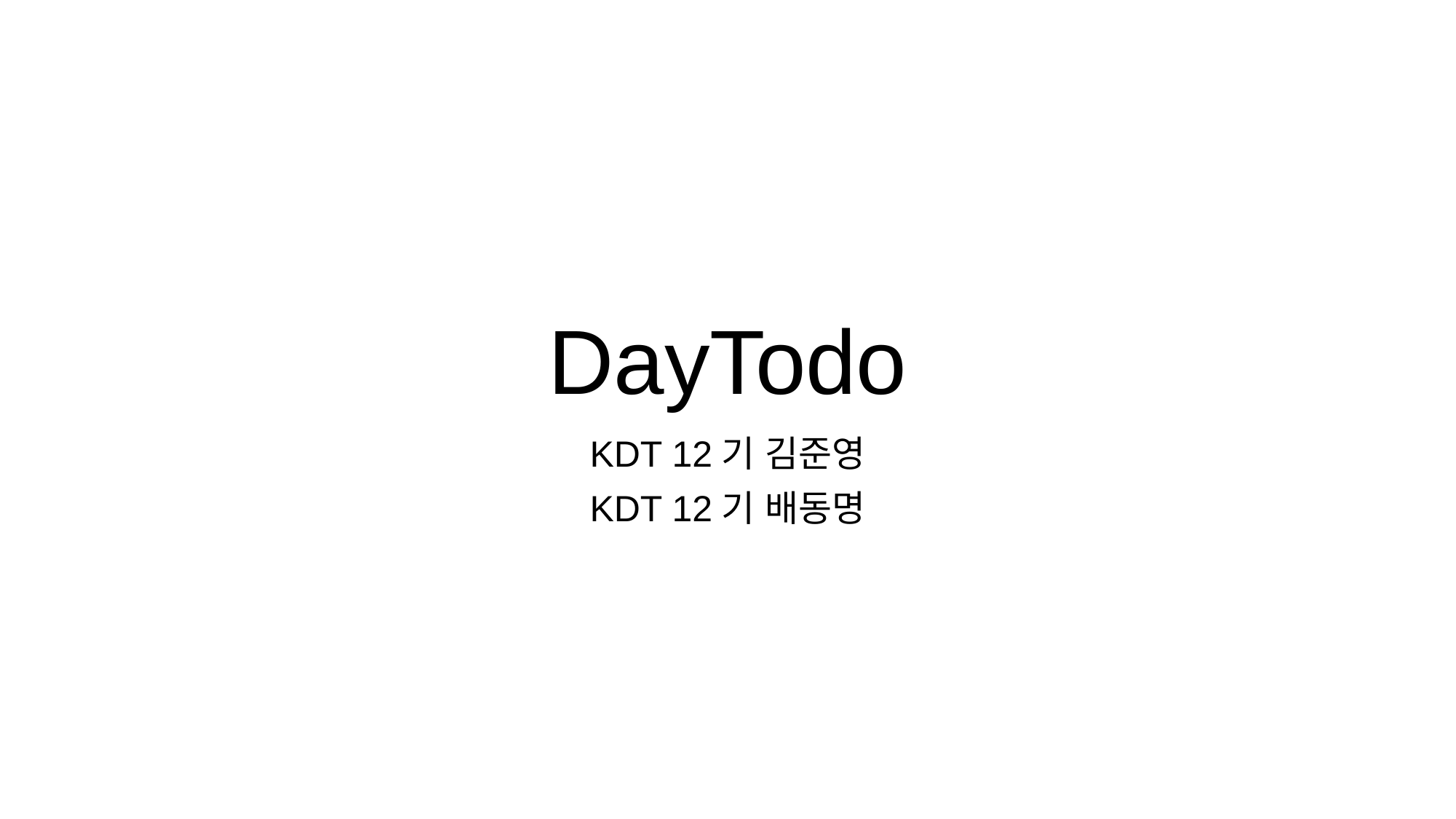

# DayTodo
KDT 12기 김준영
KDT 12기 배동명